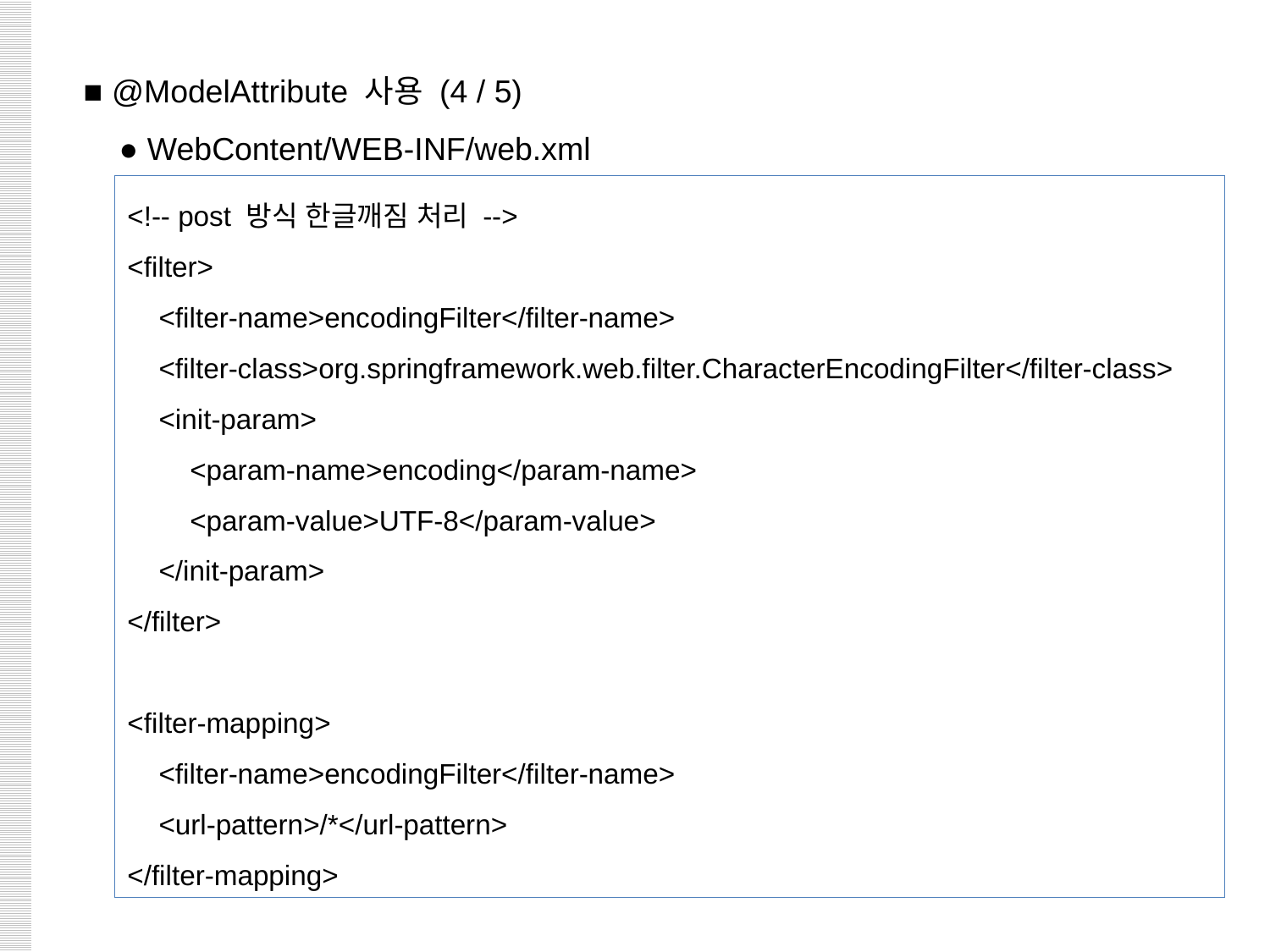

■ @ModelAttribute 사용 (4 / 5)
    ● WebContent/WEB-INF/web.xml
<!-- post 방식 한글깨짐 처리 -->
<filter>
    <filter-name>encodingFilter</filter-name>
    <filter-class>org.springframework.web.filter.CharacterEncodingFilter</filter-class>
    <init-param>
        <param-name>encoding</param-name>
        <param-value>UTF-8</param-value>
    </init-param>
</filter>

<filter-mapping>
    <filter-name>encodingFilter</filter-name>
    <url-pattern>/*</url-pattern>
</filter-mapping>